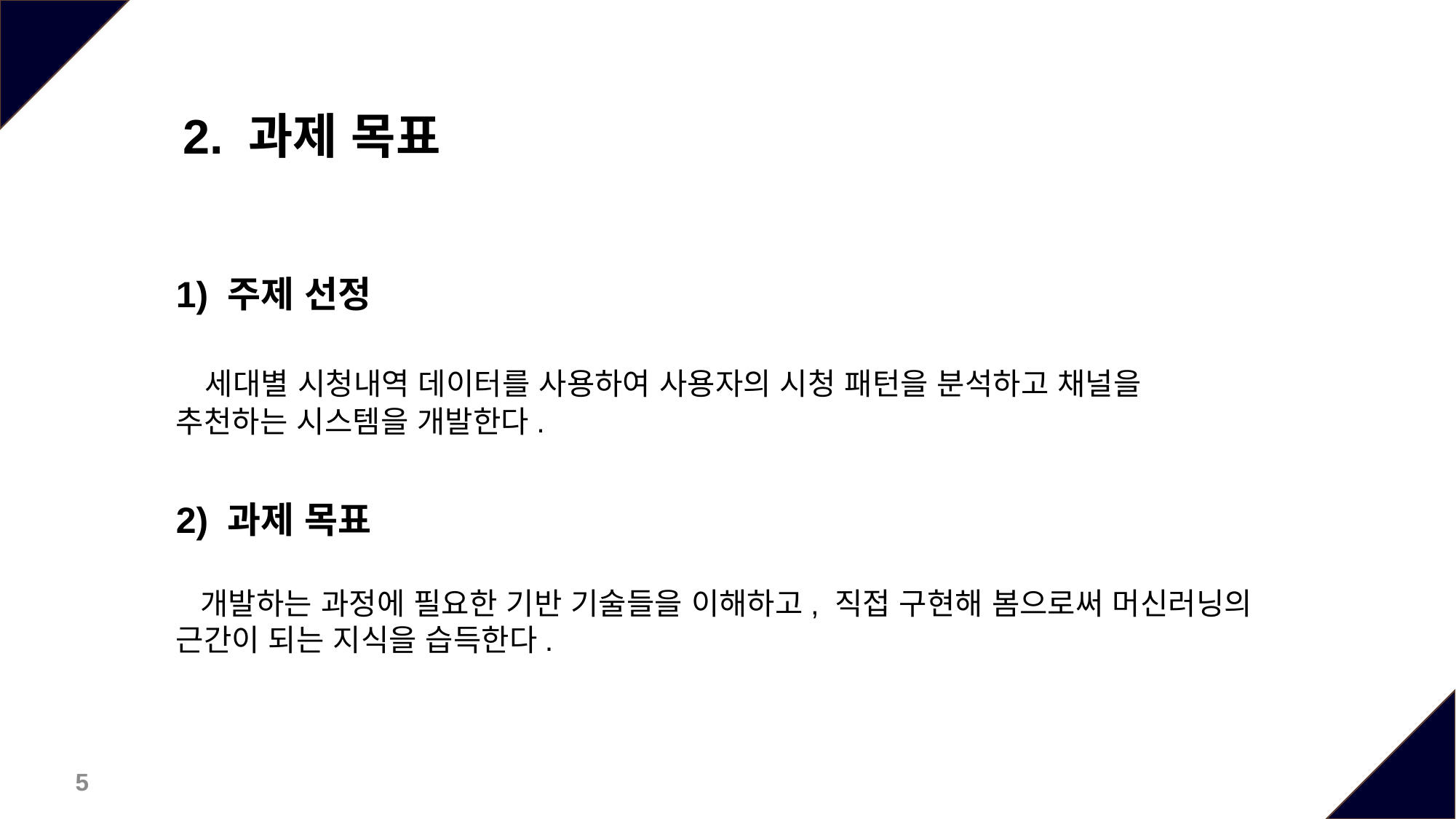

2. 과제 목표
1) 주제 선정

  세대별 시청내역 데이터를 사용하여 사용자의 시청 패턴을 분석하고 채널을 추천하는 시스템을 개발한다.

2) 과제 목표

  개발하는 과정에 필요한 기반 기술들을 이해하고, 직접 구현해 봄으로써 머신러닝의 근간이 되는 지식을 습득한다.

5